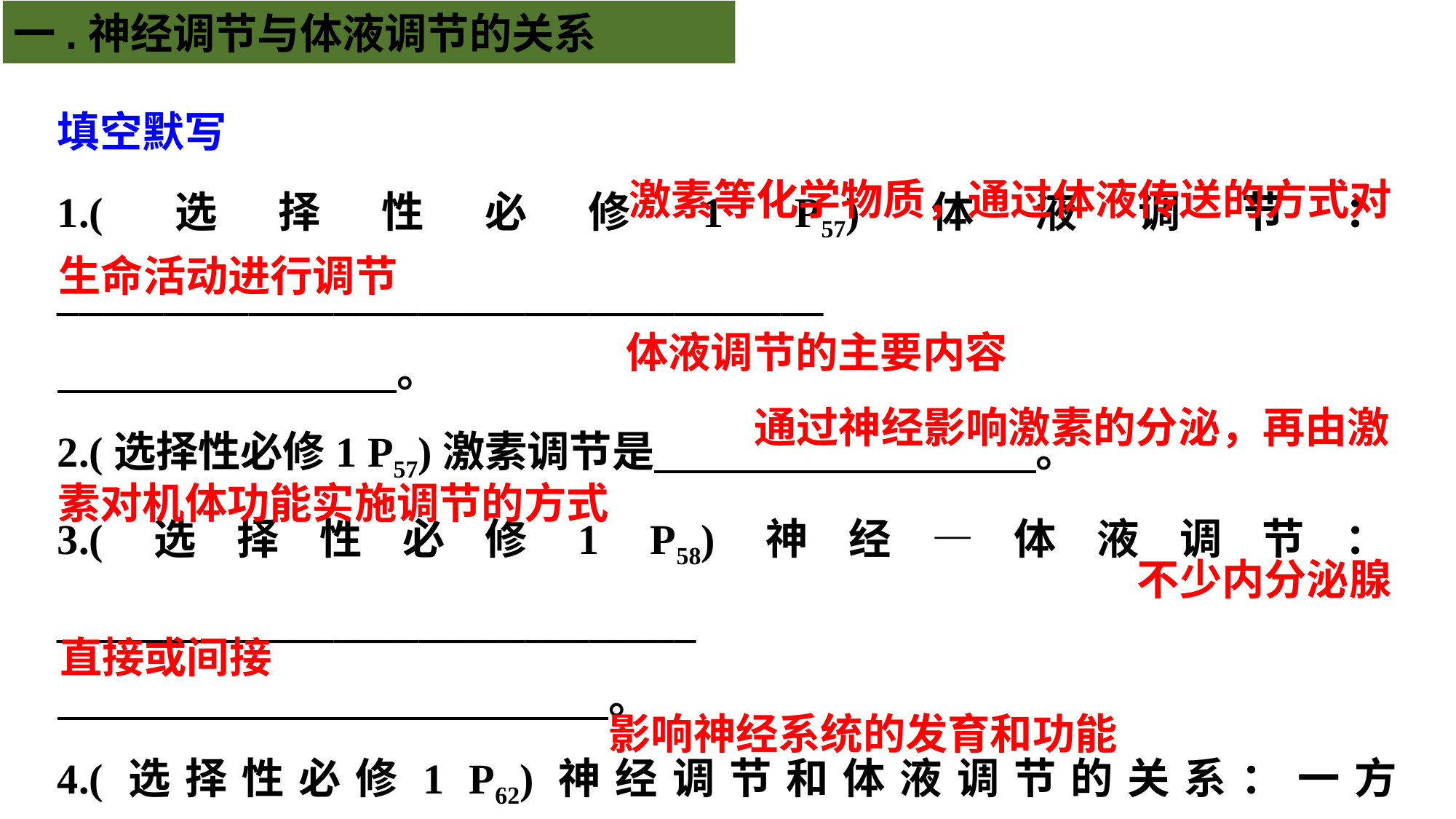

一.神经调节与体液调节的关系
填空默写
1.(选择性必修1 P57)体液调节：____________________________________
　　　　　　　　。
2.(选择性必修1 P57)激素调节是　　　　　　　　　。
3.(选择性必修1 P58)神经—体液调节：______________________________
　　　　　　　　　　　　　。
4.(选择性必修1 P62)神经调节和体液调节的关系：一方面，____________
　　　　　地受中枢神经系统调节，体液调节可以看作是神经调节的一个环节；另一方面，激素又能　　　　　　　　　　　　。
激素等化学物质，通过体液传送的方式对
生命活动进行调节
体液调节的主要内容
通过神经影响激素的分泌，再由激
素对机体功能实施调节的方式
不少内分泌腺
直接或间接
影响神经系统的发育和功能